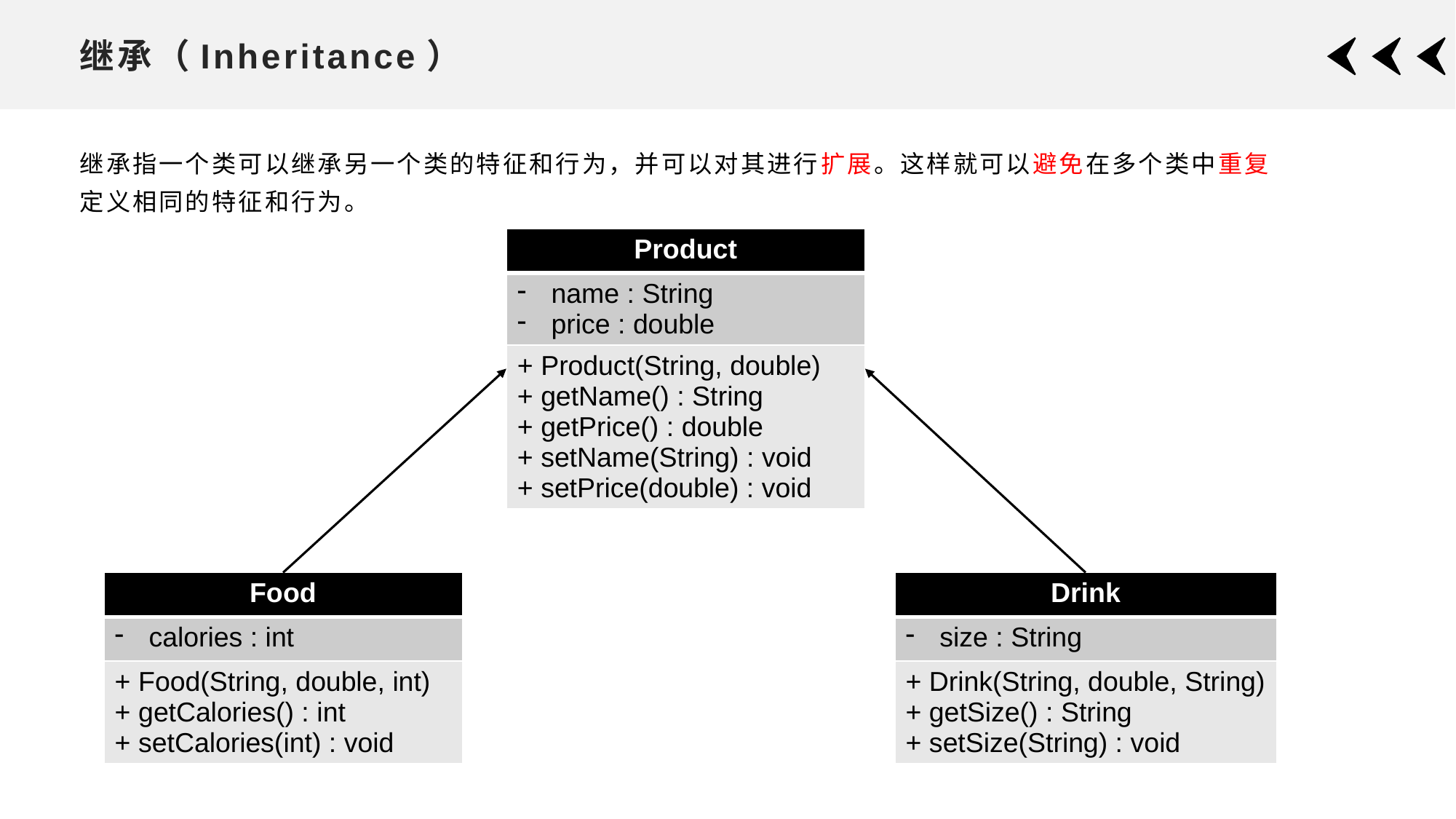

# 继承（Inheritance）
继承指一个类可以继承另一个类的特征和行为，并可以对其进行扩展。这样就可以避免在多个类中重复定义相同的特征和行为。
| Product |
| --- |
| name : String price : double |
| + Product(String, double) + getName() : String + getPrice() : double + setName(String) : void + setPrice(double) : void |
| Food |
| --- |
| calories : int |
| + Food(String, double, int) + getCalories() : int + setCalories(int) : void |
| Drink |
| --- |
| size : String |
| + Drink(String, double, String) + getSize() : String + setSize(String) : void |